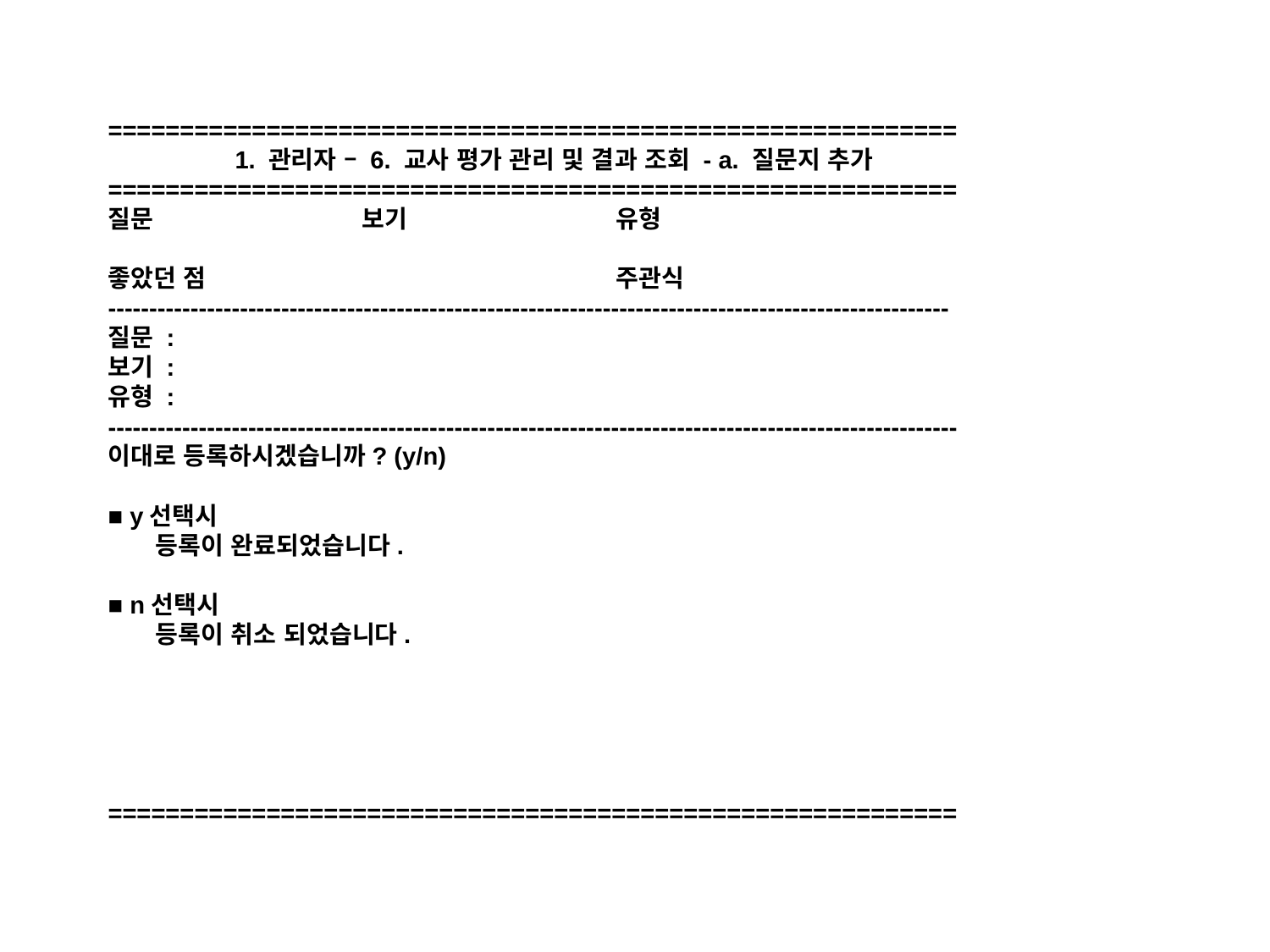

===========================================================
	1. 관리자 – 6. 교사 평가 관리 및 결과 조회 - a. 질문지 추가
===========================================================
질문		보기		유형

좋았던 점		   		주관식
------------------------------------------------------------------------------------------------------
질문 :
보기 :
유형 :
-------------------------------------------------------------------------------------------------------
이대로 등록하시겠습니까? (y/n)

■ y선택시
등록이 완료되었습니다.
■ n선택시
등록이 취소 되었습니다.

===========================================================